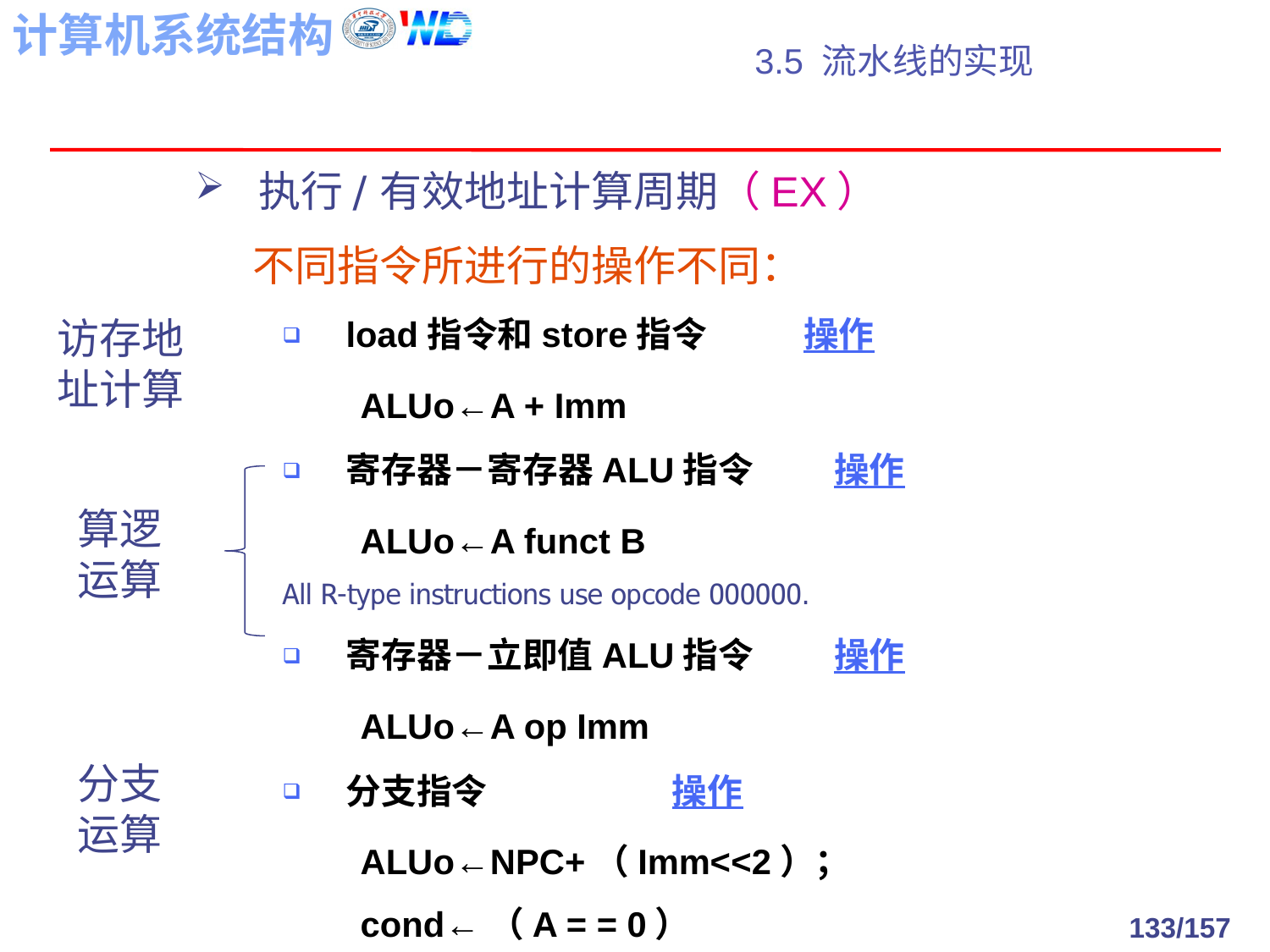

# 3.5 流水线的实现
执行/有效地址计算周期（EX）
     不同指令所进行的操作不同：
load指令和store指令            操作
        ALUo←A + Imm
寄存器－寄存器ALU指令          操作
        ALUo←A funct B
All R-type instructions use opcode 000000.
寄存器－立即值ALU指令          操作
        ALUo←A op Imm
分支指令                       操作
        ALUo←NPC+（Imm<<2）；
        cond←（A = = 0）
访存地址计算

算逻运算
分支运算